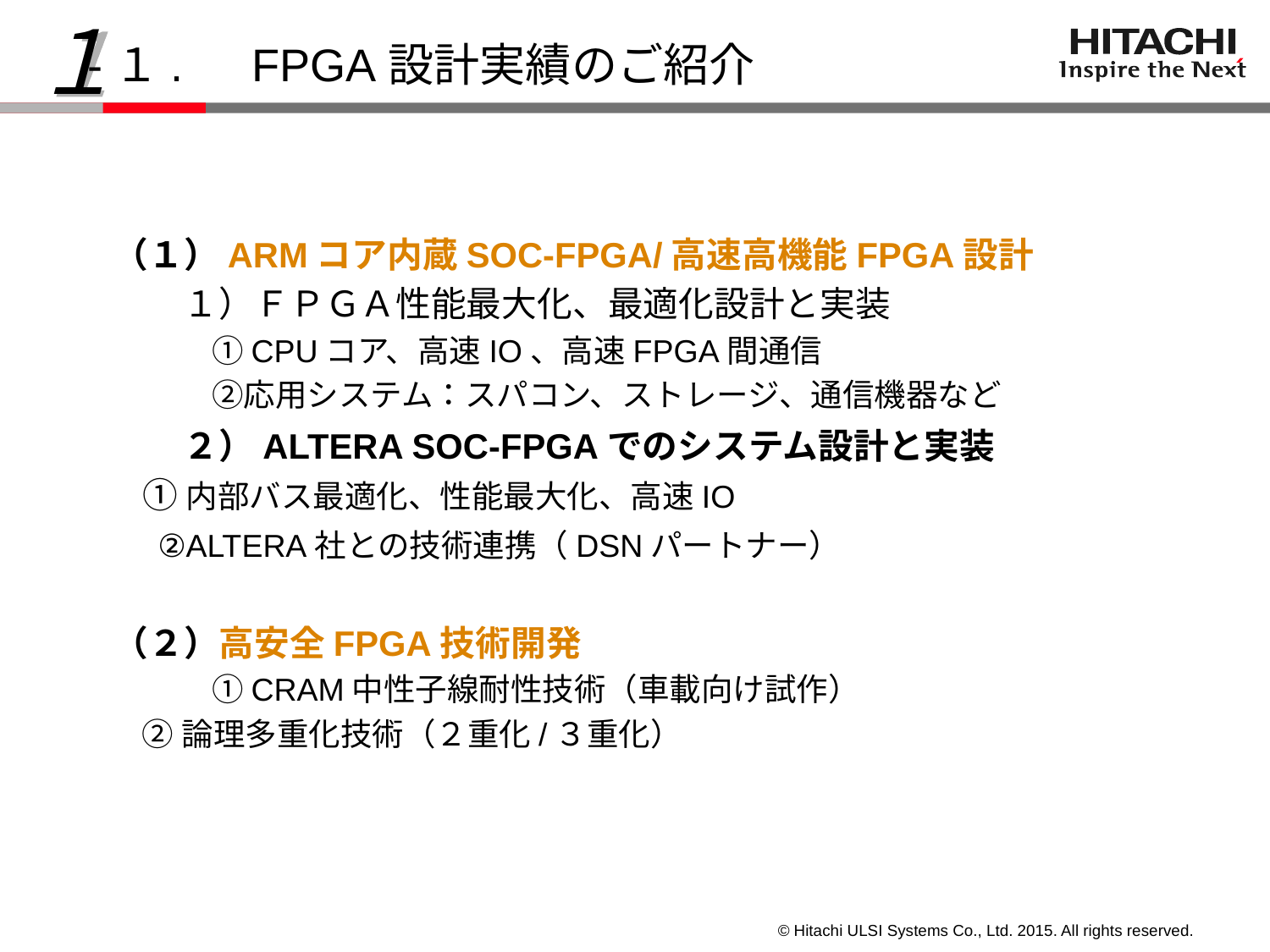

１
# -１.　FPGA設計実績のご紹介
　（１）ARMコア内蔵SOC-FPGA/高速高機能FPGA設計
　　　１）ＦＰＧＡ性能最大化、最適化設計と実装
　　　　 ①CPUコア、高速IO、高速FPGA間通信
　　　　 ②応用システム：スパコン、ストレージ、通信機器など
　　　２）ALTERA SOC-FPGAでのシステム設計と実装
         ①内部バス最適化、性能最大化、高速IO
         ②ALTERA社との技術連携（DSNパートナー）

　（２）高安全FPGA技術開発
　　　　 ①CRAM中性子線耐性技術（車載向け試作）
         ②論理多重化技術（２重化/３重化）